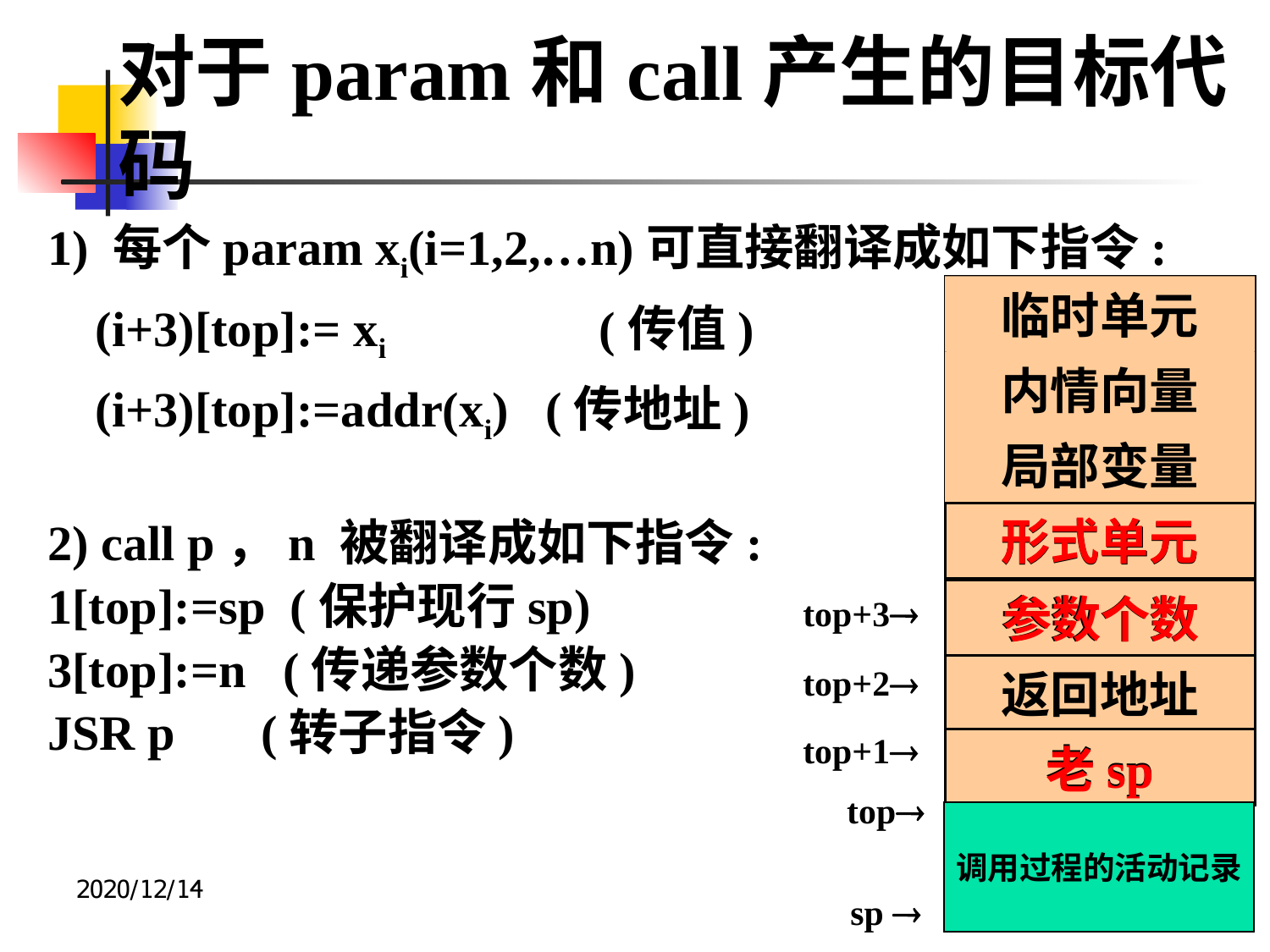

对于param和call产生的目标代码
1) 每个param xi(i=1,2,…n)可直接翻译成如下指令:
	(i+3)[top]:= xi 	          (传值)
	(i+3)[top]:=addr(xi)   (传地址)

2) call p，n 被翻译成如下指令:
1[top]:=sp  (保护现行sp)
3[top]:=n   (传递参数个数)
JSR p       (转子指令)

临时单元
内情向量
局部变量
形式单元
形式单元
top+3→
参数个数
参数个数
top+2→
返回地址
top+1→
老sp
老sp
top→

sp →
调用过程的活动记录
2020/12/14
52